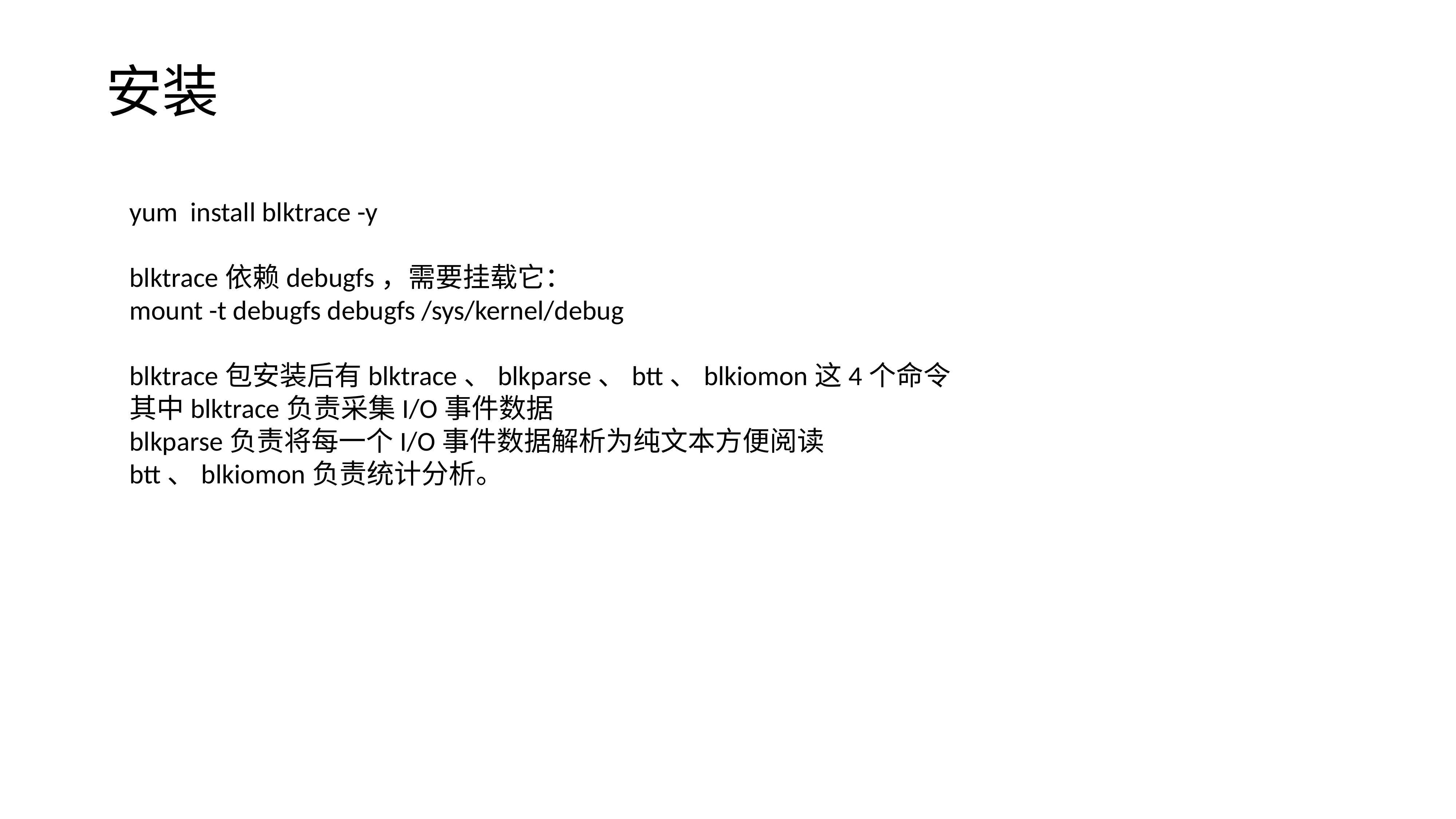

# 安装
yum  install blktrace -y

blktrace依赖debugfs，需要挂载它：
mount -t debugfs debugfs /sys/kernel/debug

blktrace包安装后有blktrace、blkparse、btt、blkiomon这4个命令
其中blktrace负责采集I/O事件数据
blkparse负责将每一个I/O事件数据解析为纯文本方便阅读
btt、blkiomon负责统计分析。